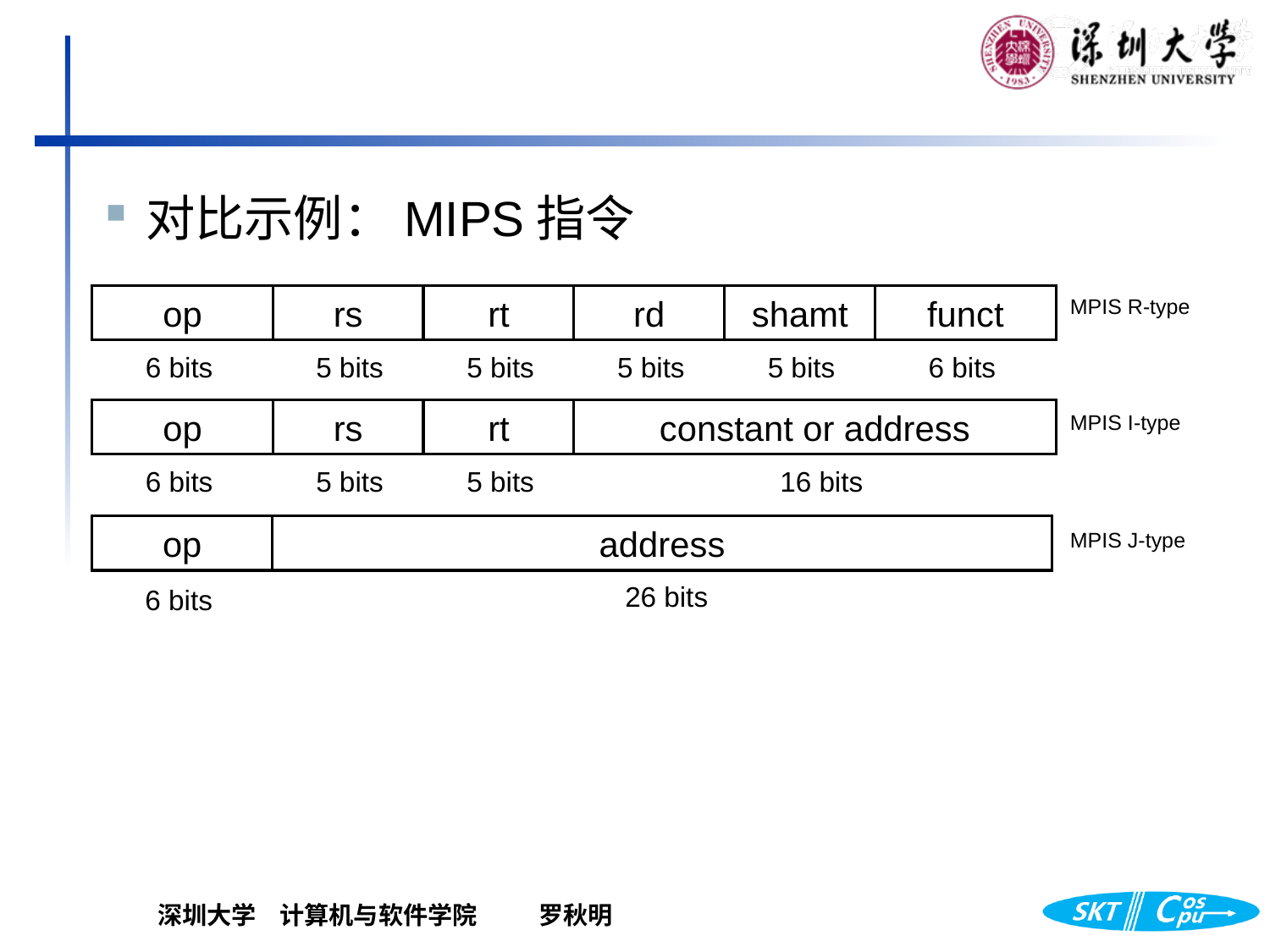

对比示例：MIPS指令
op
rs
rt
rd
shamt
funct
6 bits
5 bits
5 bits
5 bits
5 bits
6 bits
MPIS R-type
op
rs
rt
constant or address
MPIS I-type
6 bits
5 bits
5 bits
16 bits
op
address
26 bits
6 bits
MPIS J-type